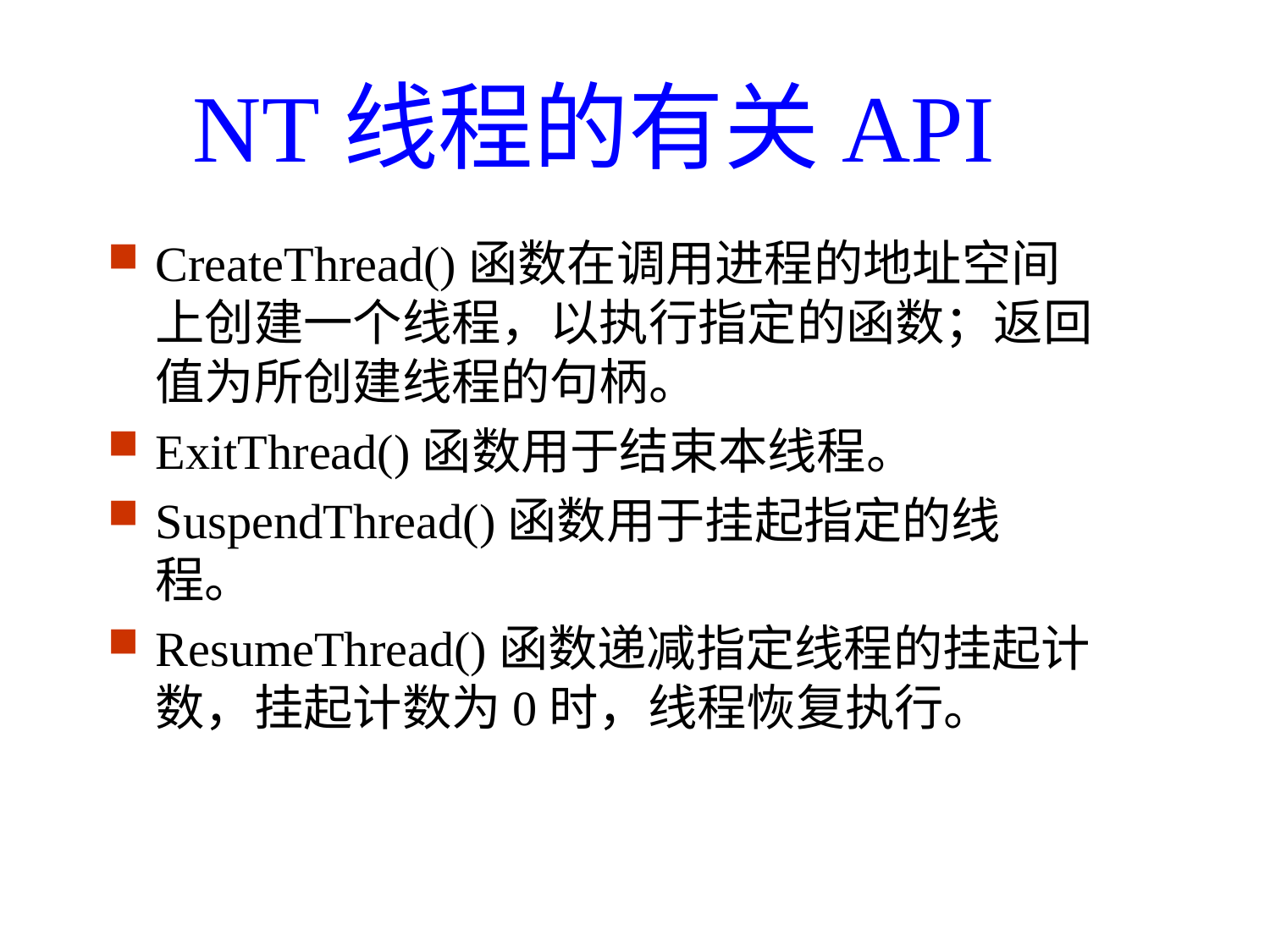

# NT线程的有关API
CreateThread()函数在调用进程的地址空间上创建一个线程，以执行指定的函数；返回值为所创建线程的句柄。
ExitThread()函数用于结束本线程。
SuspendThread()函数用于挂起指定的线程。
ResumeThread()函数递减指定线程的挂起计数，挂起计数为0时，线程恢复执行。